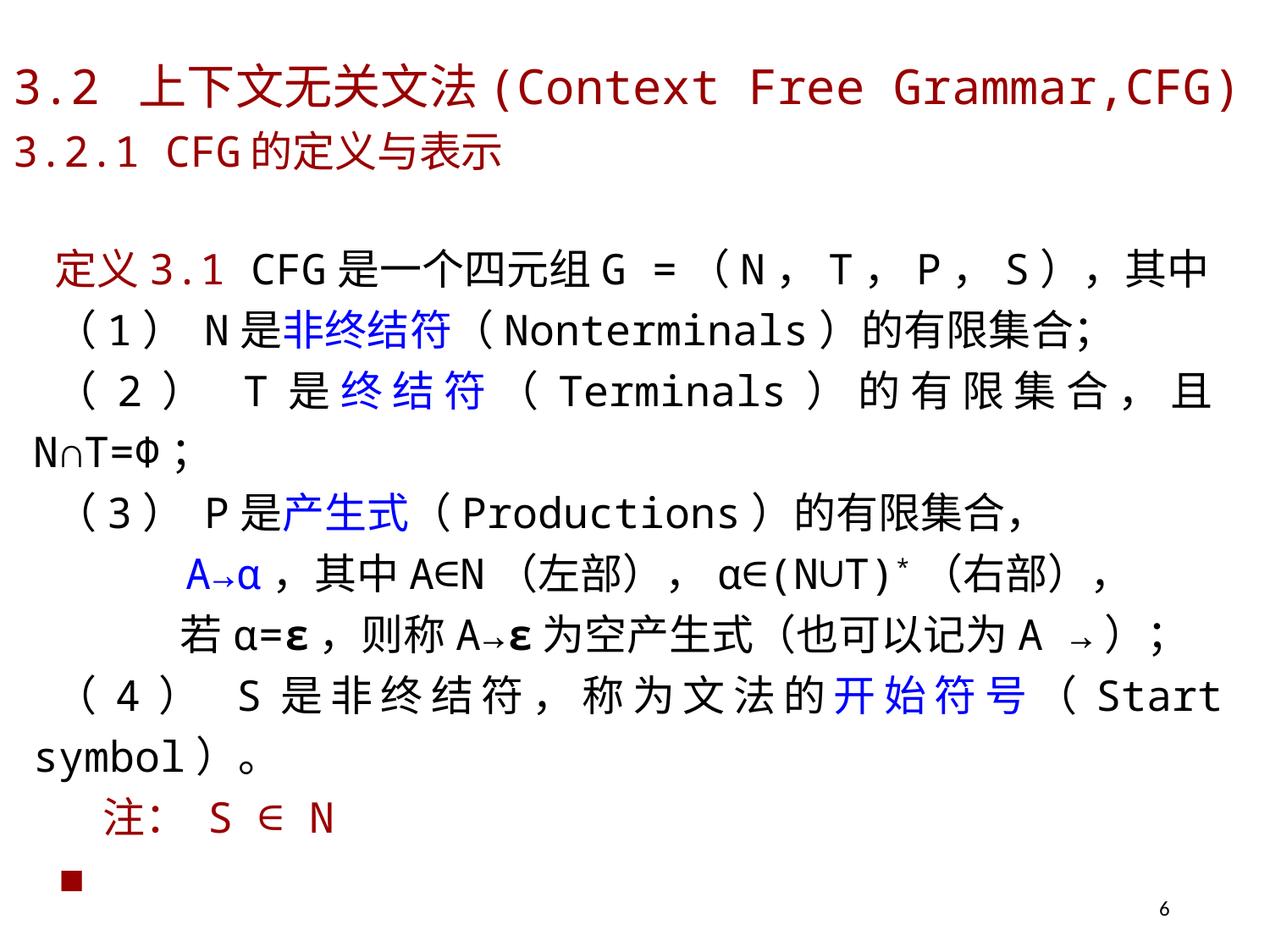

# 3.2 上下文无关文法(Context Free Grammar,CFG) 3.2.1 CFG的定义与表示
定义3.1 CFG是一个四元组G =（N，T，P，S），其中
（1） N是非终结符（Nonterminals）的有限集合；
（2） T是终结符（Terminals）的有限集合，且N∩T=Φ；
（3） P是产生式（Productions）的有限集合，
	 A→α，其中A∈N（左部），α∈(N∪T)*（右部），
	 若α=ε，则称A→ε为空产生式（也可以记为A →）；
（4） S是非终结符，称为文法的开始符号（Start symbol）。
    注： S ∈ N                                    ■
6